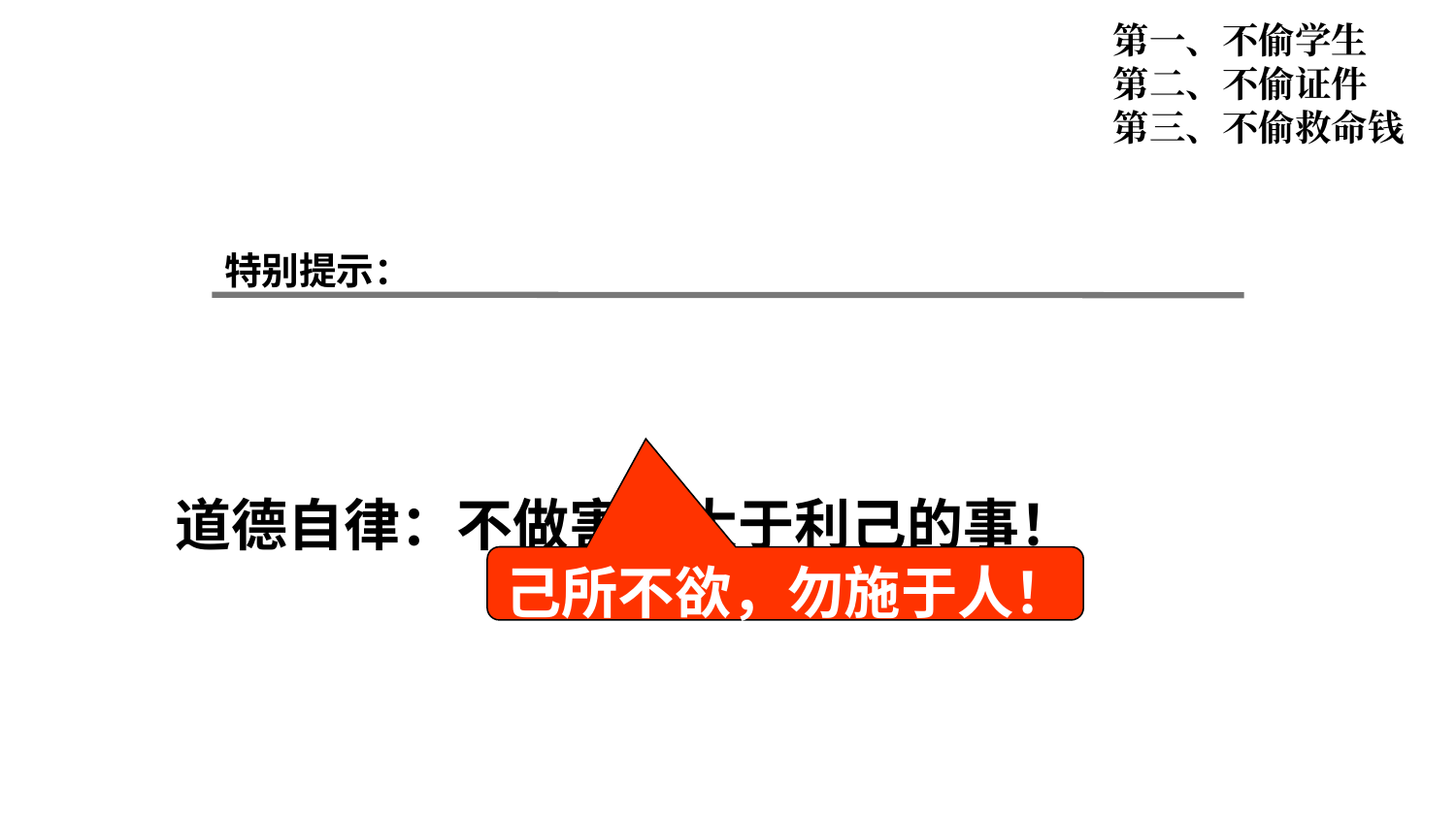

第一、不偷学生
第二、不偷证件
第三、不偷救命钱
特别提示：
   道德自律：不做害人大于利己的事！

己所不欲，勿施于人！